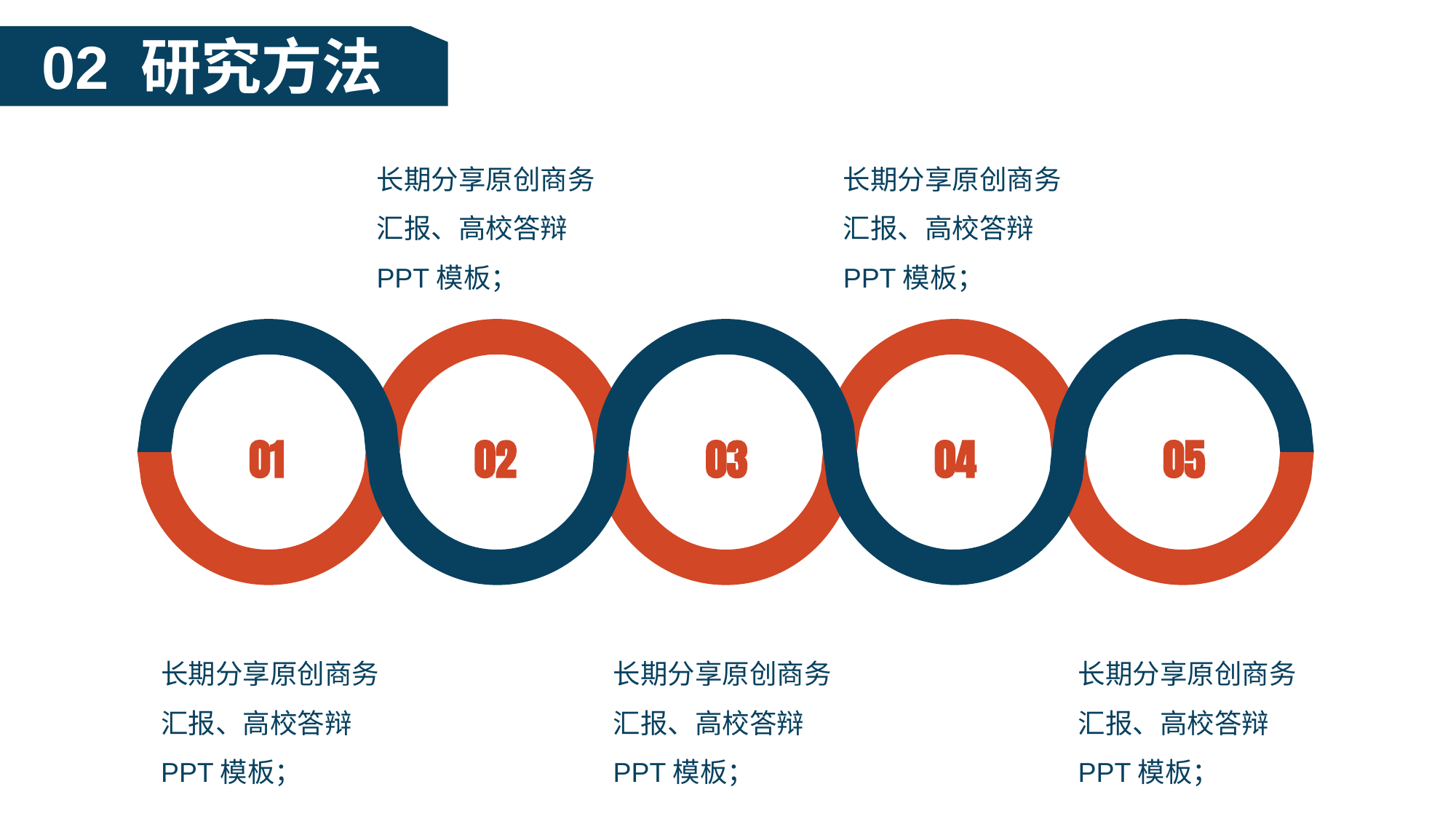

02 研究方法
长期分享原创商务汇报、高校答辩PPT模板；
长期分享原创商务汇报、高校答辩PPT模板；

01
02
03
04
05
长期分享原创商务汇报、高校答辩PPT模板；
长期分享原创商务汇报、高校答辩PPT模板；
长期分享原创商务汇报、高校答辩PPT模板；